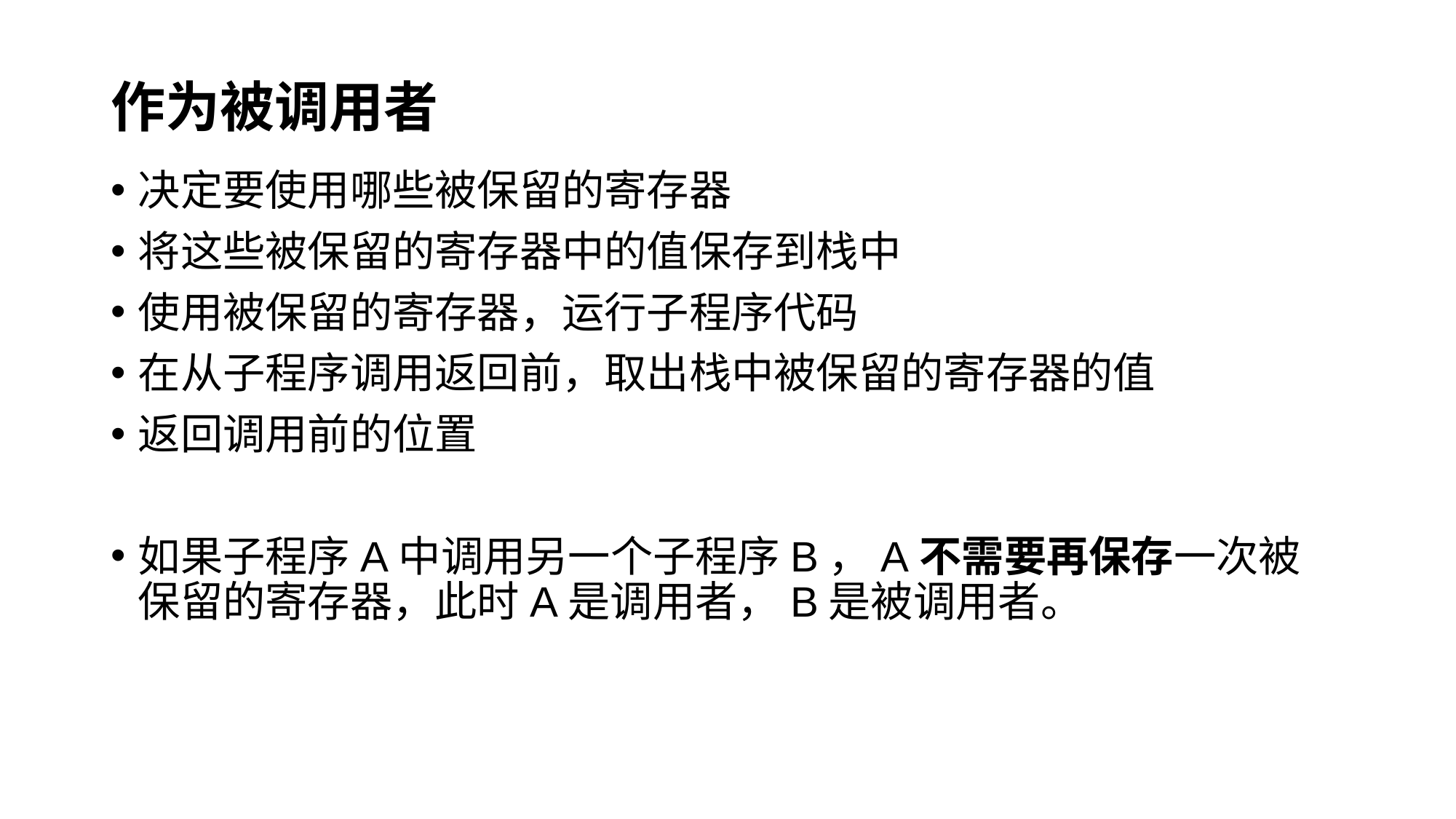

作为被调用者
决定要使用哪些被保留的寄存器
将这些被保留的寄存器中的值保存到栈中
使用被保留的寄存器，运行子程序代码
在从子程序调用返回前，取出栈中被保留的寄存器的值
返回调用前的位置

如果子程序A中调用另一个子程序B，A不需要再保存一次被保留的寄存器，此时A是调用者，B是被调用者。